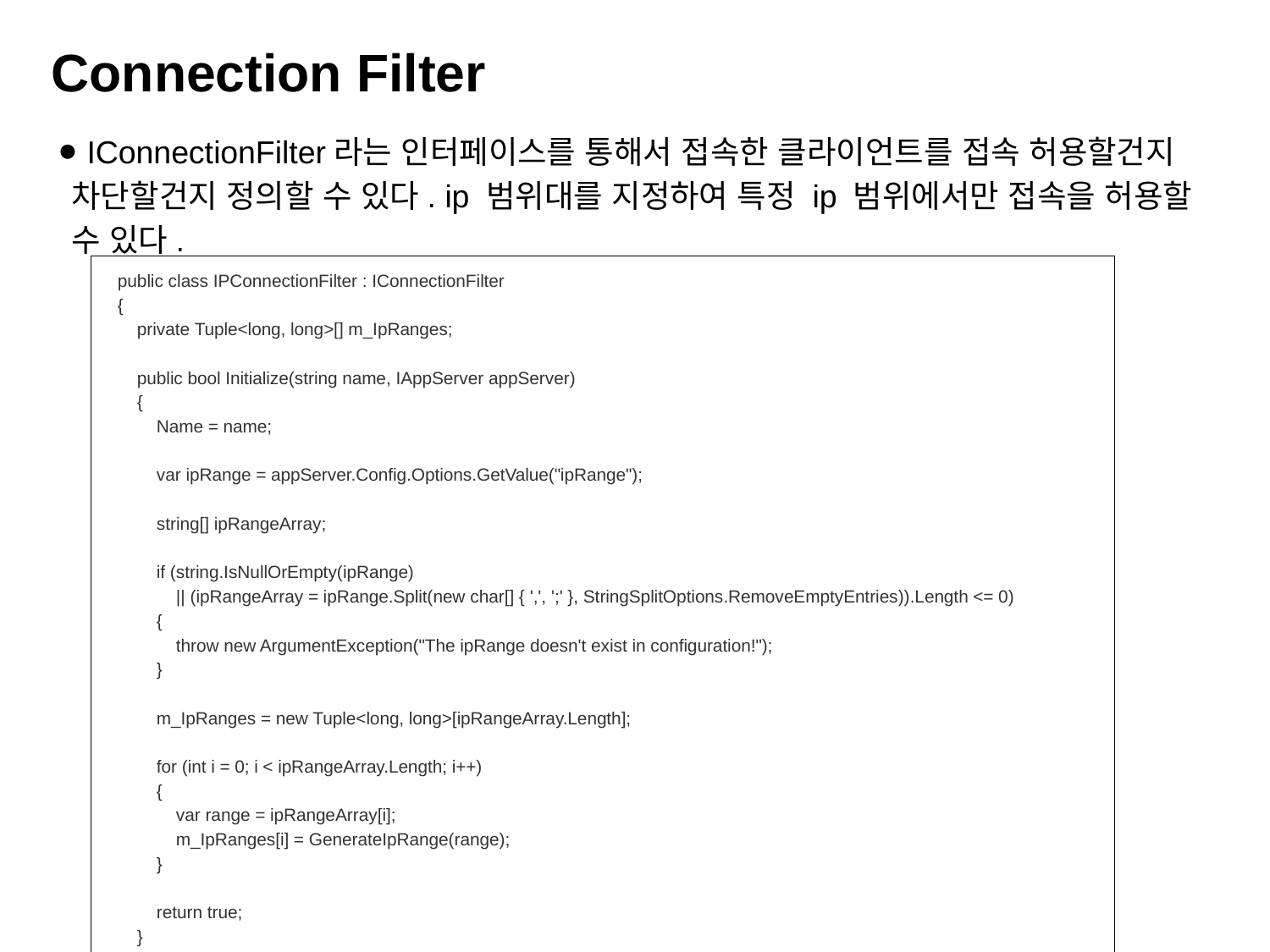

Connection Filter
 IConnectionFilter라는 인터페이스를 통해서 접속한 클라이언트를 접속 허용할건지 차단할건지 정의할 수 있다. ip 범위대를 지정하여 특정 ip 범위에서만 접속을 허용할 수 있다.
public class IPConnectionFilter : IConnectionFilter
{
    private Tuple<long, long>[] m_IpRanges;
    public bool Initialize(string name, IAppServer appServer)
    {
        Name = name;
        var ipRange = appServer.Config.Options.GetValue("ipRange");
        string[] ipRangeArray;
        if (string.IsNullOrEmpty(ipRange)
            || (ipRangeArray = ipRange.Split(new char[] { ',', ';' }, StringSplitOptions.RemoveEmptyEntries)).Length <= 0)
        {
            throw new ArgumentException("The ipRange doesn't exist in configuration!");
        }
        m_IpRanges = new Tuple<long, long>[ipRangeArray.Length];
        for (int i = 0; i < ipRangeArray.Length; i++)
        {
            var range = ipRangeArray[i];
            m_IpRanges[i] = GenerateIpRange(range);
        }
        return true;
    }